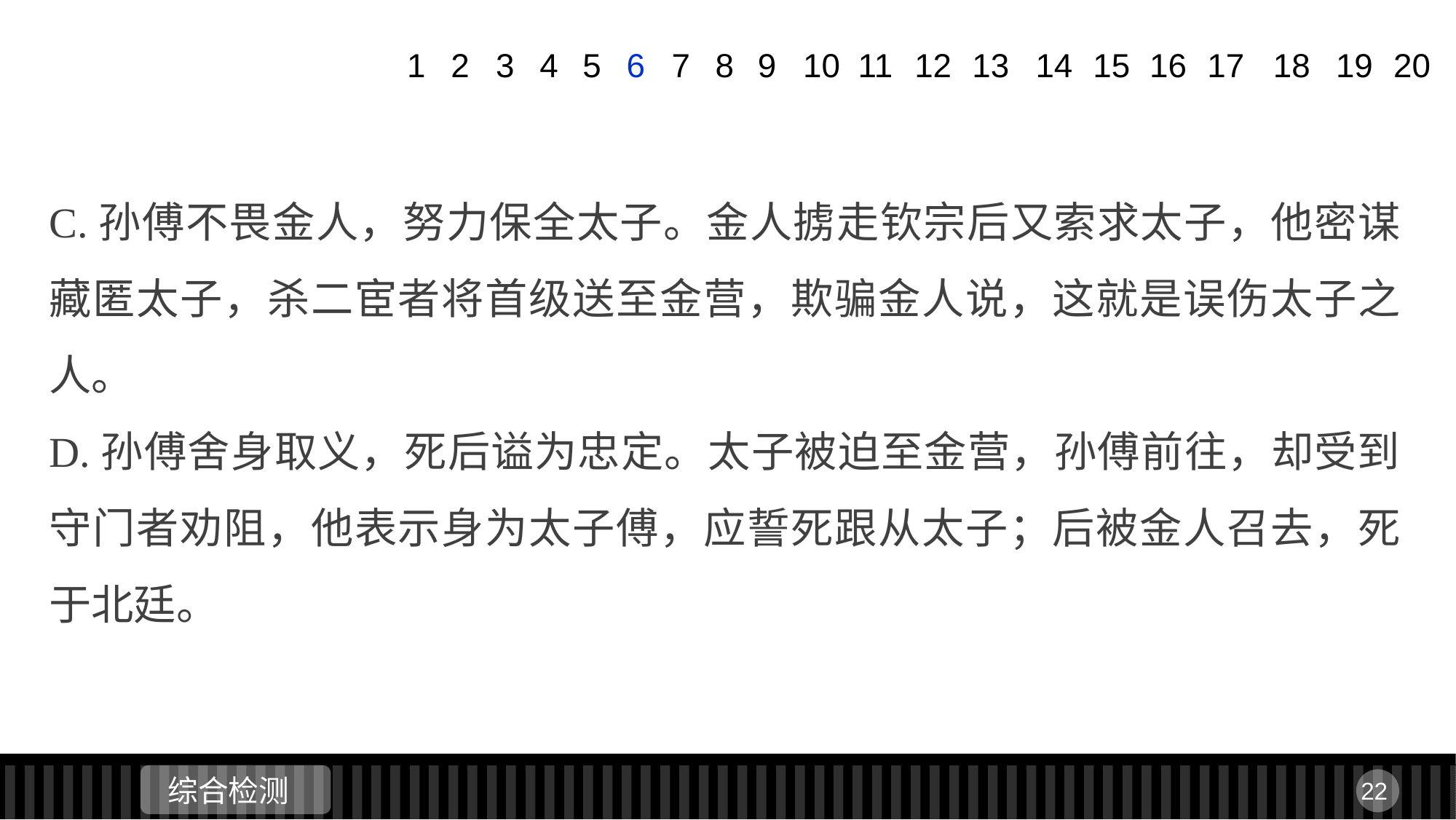

1
2
3
4
5
6
7
8
9
11
12
13
14
15
16
17
18
19
20
10
C.孙傅不畏金人，努力保全太子。金人掳走钦宗后又索求太子，他密谋藏匿太子，杀二宦者将首级送至金营，欺骗金人说，这就是误伤太子之人。
D.孙傅舍身取义，死后谥为忠定。太子被迫至金营，孙傅前往，却受到守门者劝阻，他表示身为太子傅，应誓死跟从太子；后被金人召去，死于北廷。